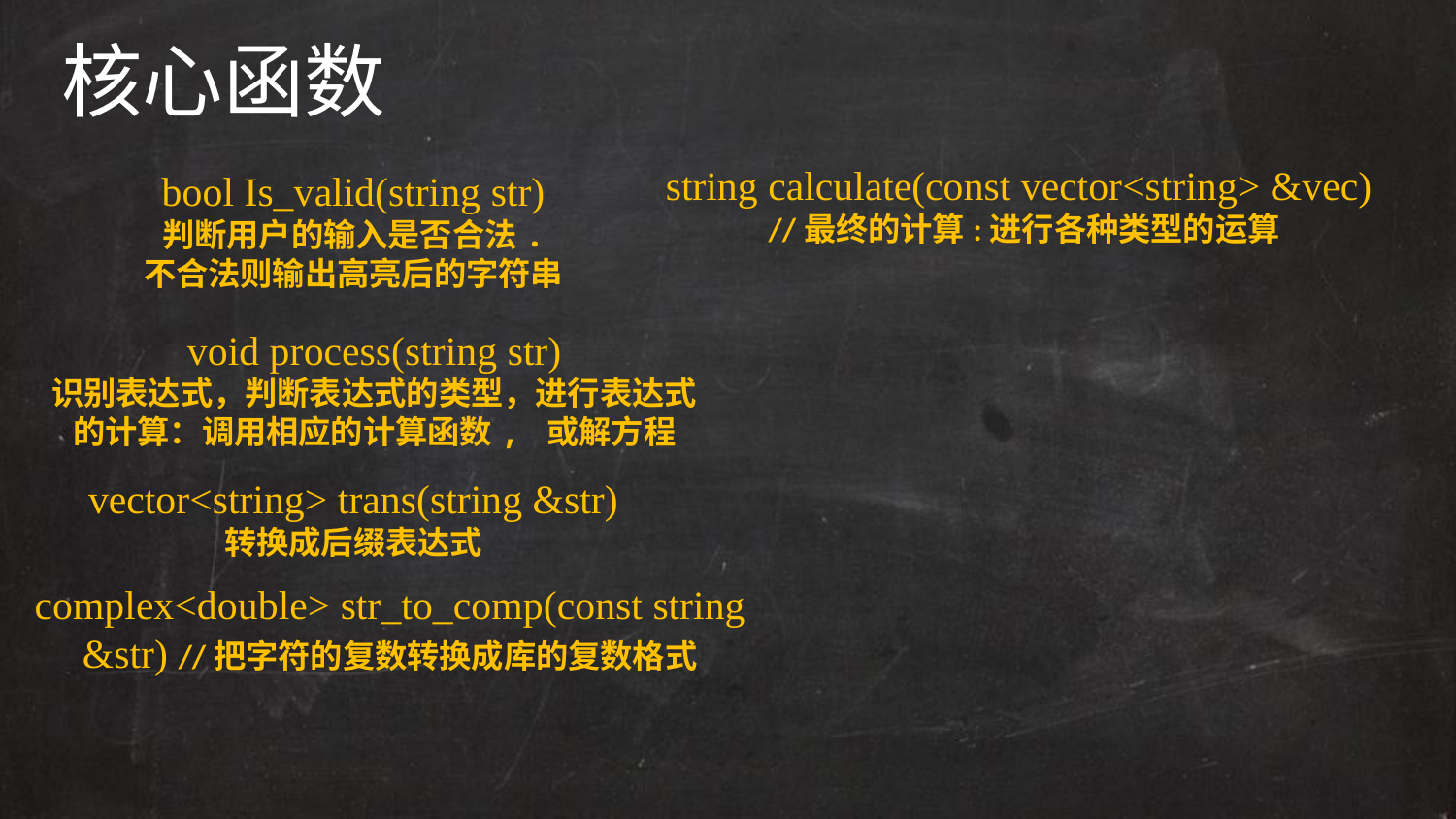

核心函数
string calculate(const vector<string> &vec)
//最终的计算:进行各种类型的运算
bool Is_valid(string str)
判断用户的输入是否合法.
不合法则输出高亮后的字符串
void process(string str)
识别表达式，判断表达式的类型，进行表达式的计算：调用相应的计算函数, 或解方程
vector<string> trans(string &str)
转换成后缀表达式
complex<double> str_to_comp(const string &str) //把字符的复数转换成库的复数格式